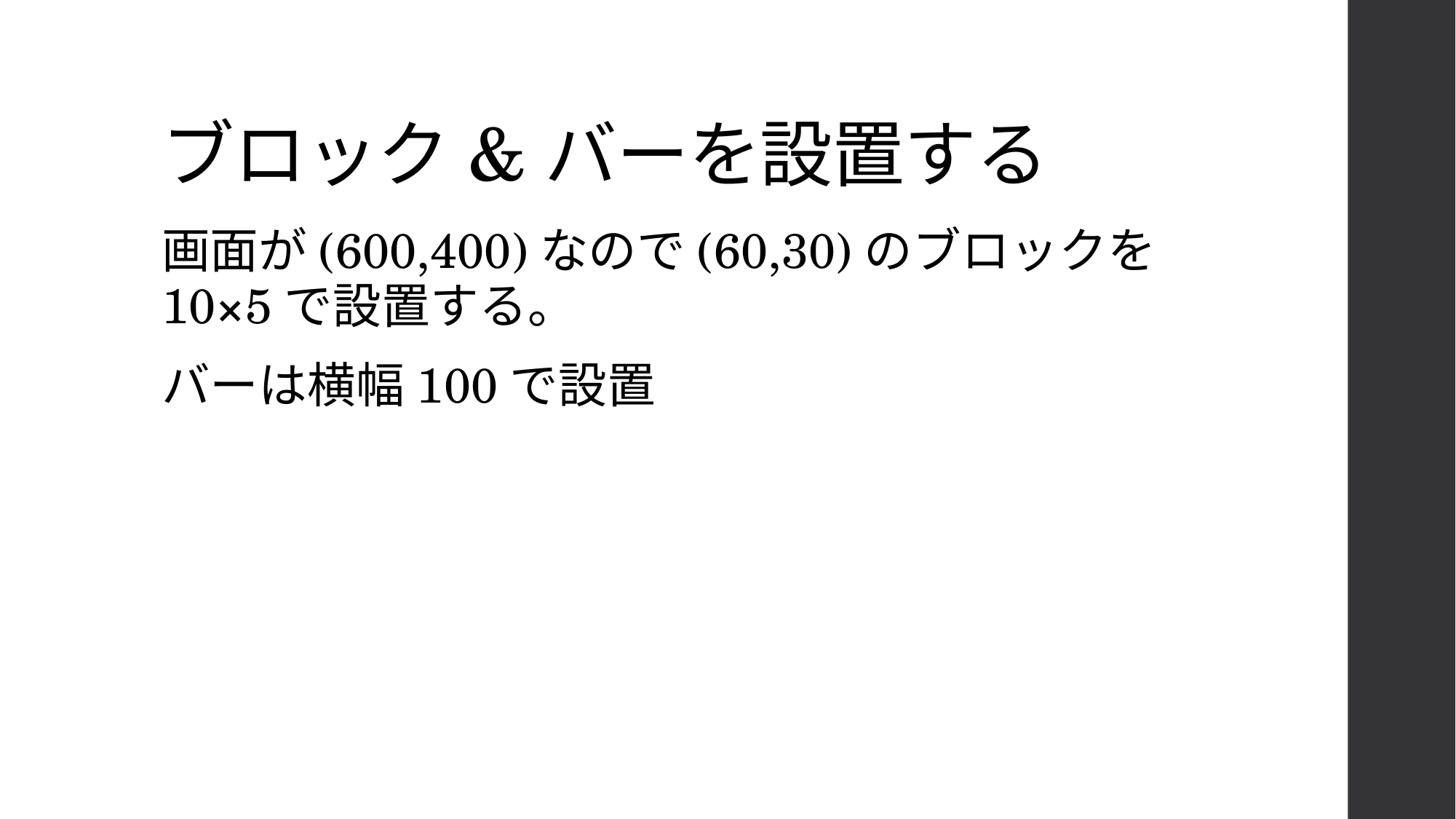

# ブロック&バーを設置する
画面が(600,400)なので(60,30)のブロックを10×5で設置する。
バーは横幅100で設置